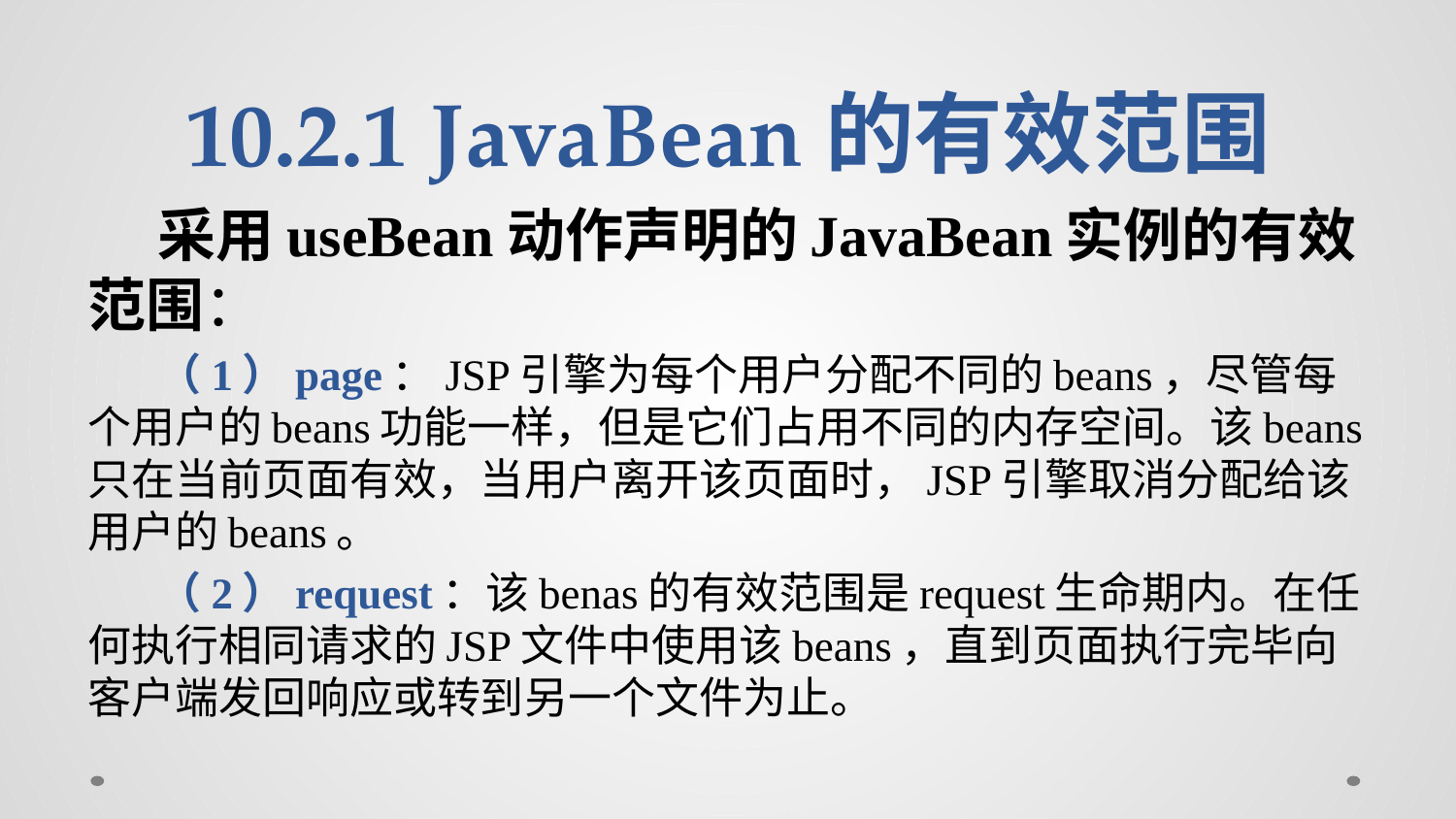

# 10.2.1 JavaBean的有效范围
采用useBean动作声明的JavaBean实例的有效范围：
（1）page：JSP引擎为每个用户分配不同的beans，尽管每个用户的beans功能一样，但是它们占用不同的内存空间。该beans只在当前页面有效，当用户离开该页面时，JSP引擎取消分配给该用户的beans。
（2）request：该benas的有效范围是request生命期内。在任何执行相同请求的JSP文件中使用该beans，直到页面执行完毕向客户端发回响应或转到另一个文件为止。